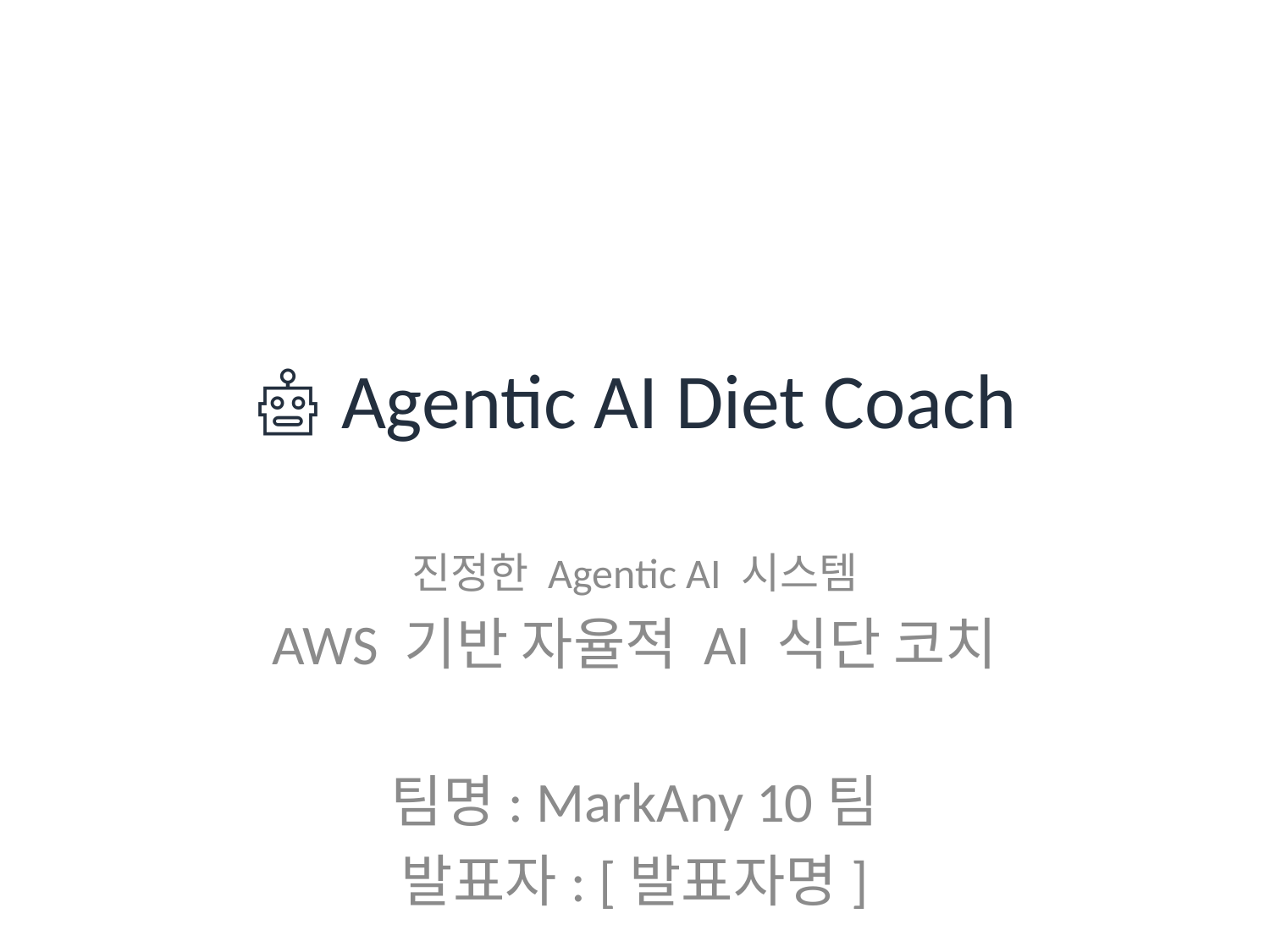

# 🤖 Agentic AI Diet Coach
진정한 Agentic AI 시스템
AWS 기반 자율적 AI 식단 코치

팀명: MarkAny 10팀
발표자: [발표자명]